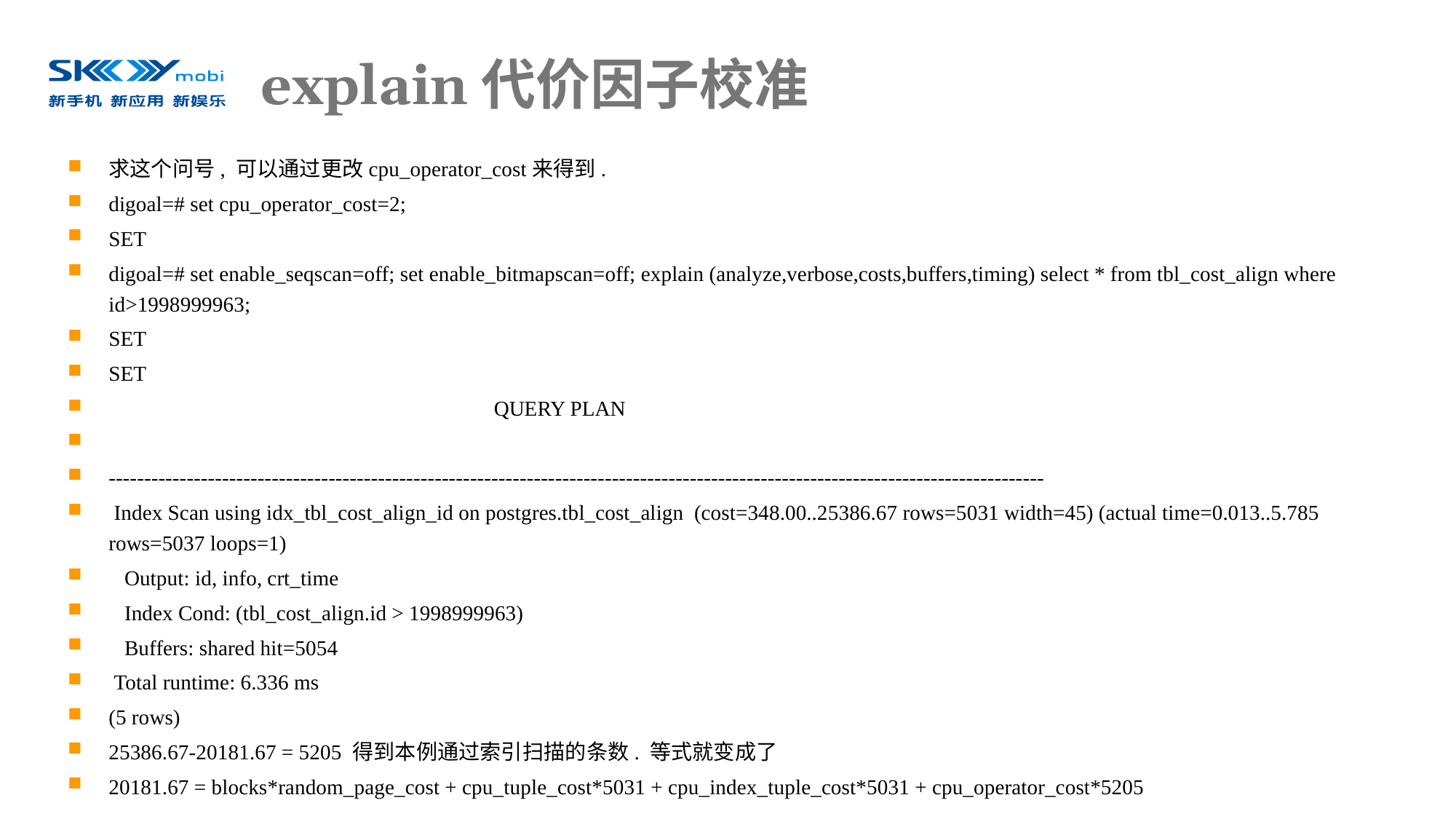

# explain代价因子校准
求这个问号, 可以通过更改cpu_operator_cost来得到.
digoal=# set cpu_operator_cost=2;
SET
digoal=# set enable_seqscan=off; set enable_bitmapscan=off; explain (analyze,verbose,costs,buffers,timing) select * from tbl_cost_align where id>1998999963;
SET
SET
                                                                         QUERY PLAN

------------------------------------------------------------------------------------------------------------------------------------
 Index Scan using idx_tbl_cost_align_id on postgres.tbl_cost_align  (cost=348.00..25386.67 rows=5031 width=45) (actual time=0.013..5.785 rows=5037 loops=1)
   Output: id, info, crt_time
   Index Cond: (tbl_cost_align.id > 1998999963)
   Buffers: shared hit=5054
 Total runtime: 6.336 ms
(5 rows)
25386.67-20181.67 = 5205 得到本例通过索引扫描的条数. 等式就变成了
20181.67 = blocks*random_page_cost + cpu_tuple_cost*5031 + cpu_index_tuple_cost*5031 + cpu_operator_cost*5205